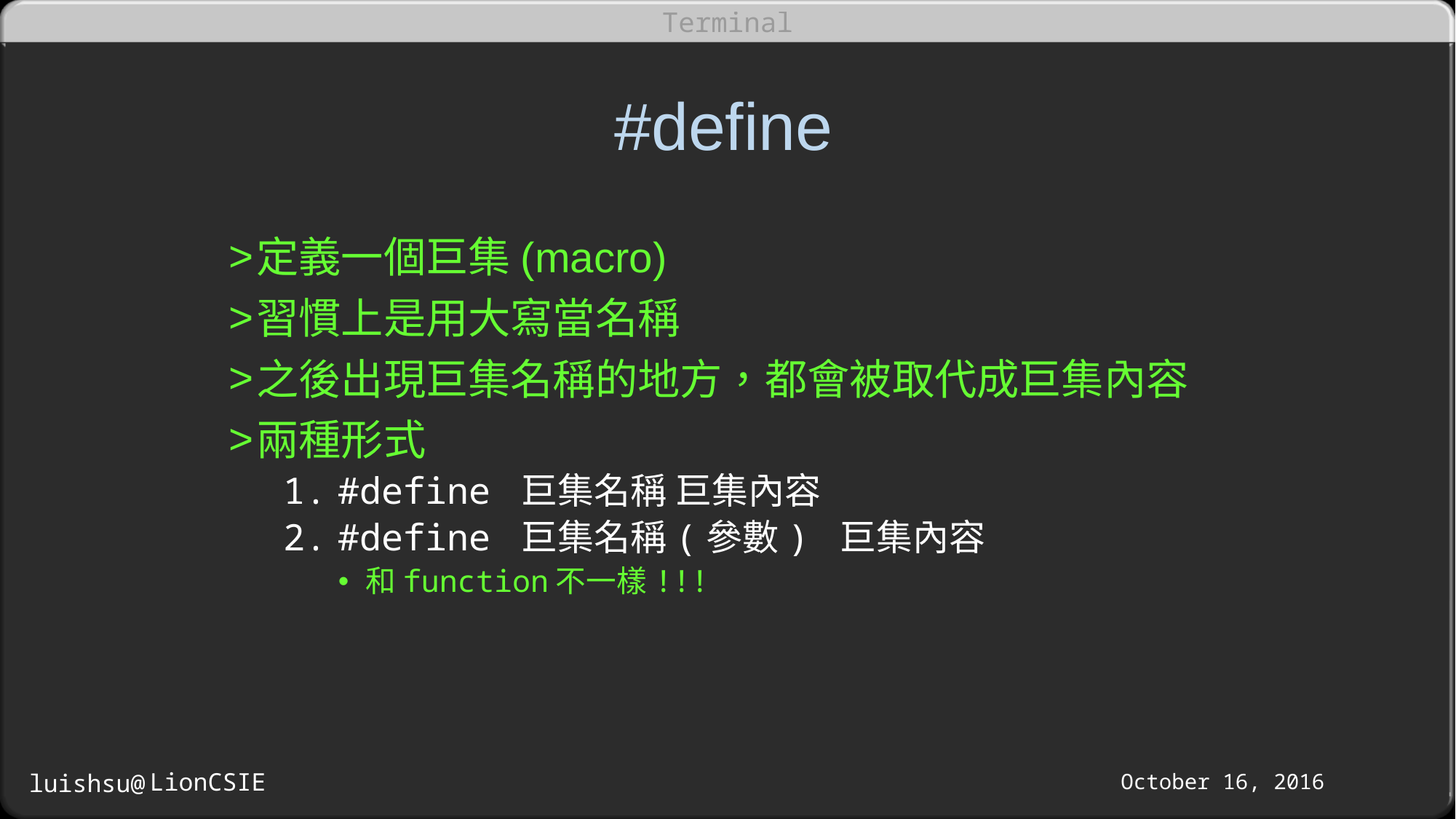

# #define
定義一個巨集(macro)
習慣上是用大寫當名稱
之後出現巨集名稱的地方，都會被取代成巨集內容
兩種形式
#define 巨集名稱 巨集內容
#define 巨集名稱(參數) 巨集內容
和function不一樣!!!
October 16, 2016
LionCSIE